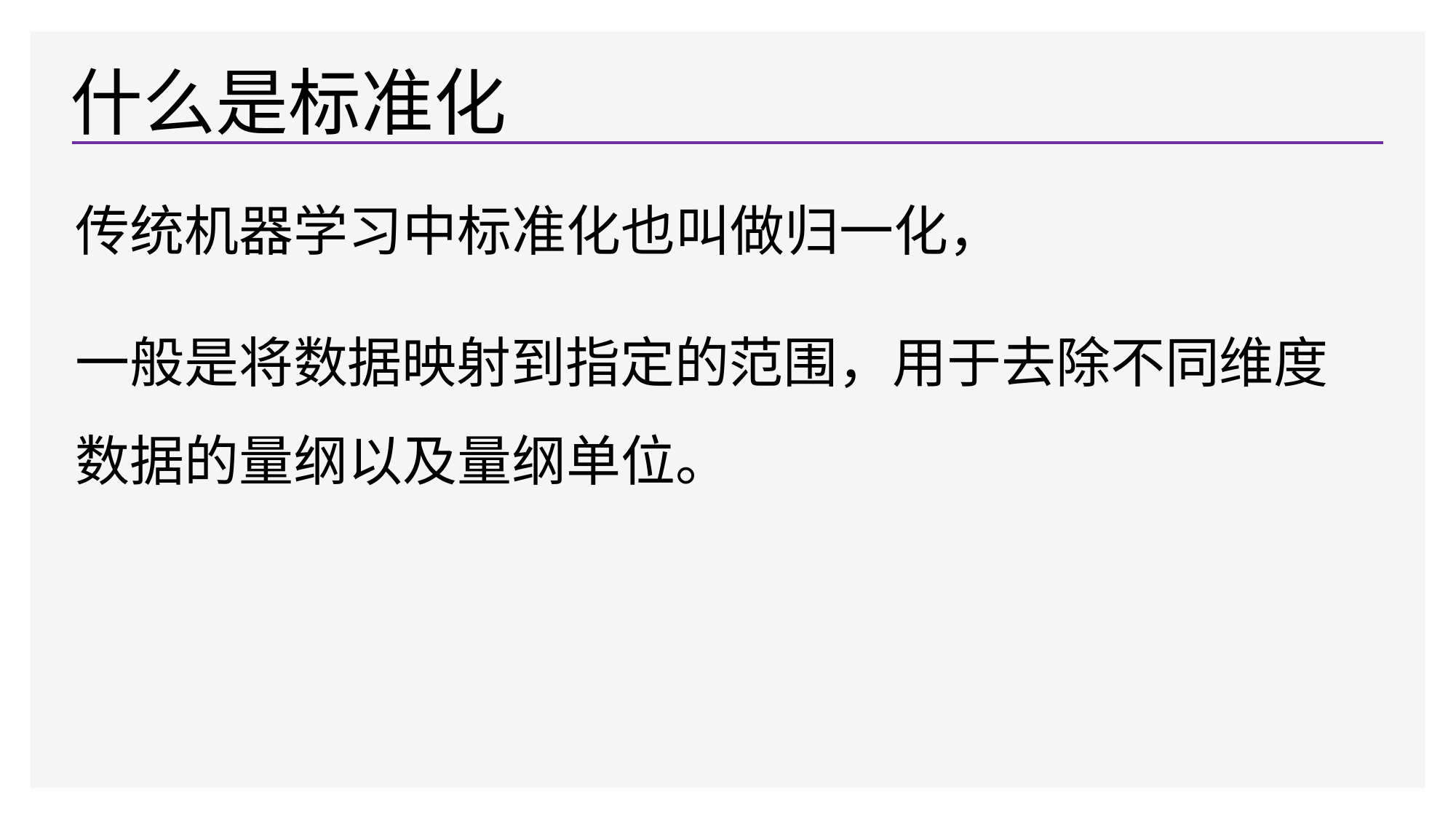

# 什么是标准化
传统机器学习中标准化也叫做归一化，
一般是将数据映射到指定的范围，用于去除不同维度 数据的量纲以及量纲单位。